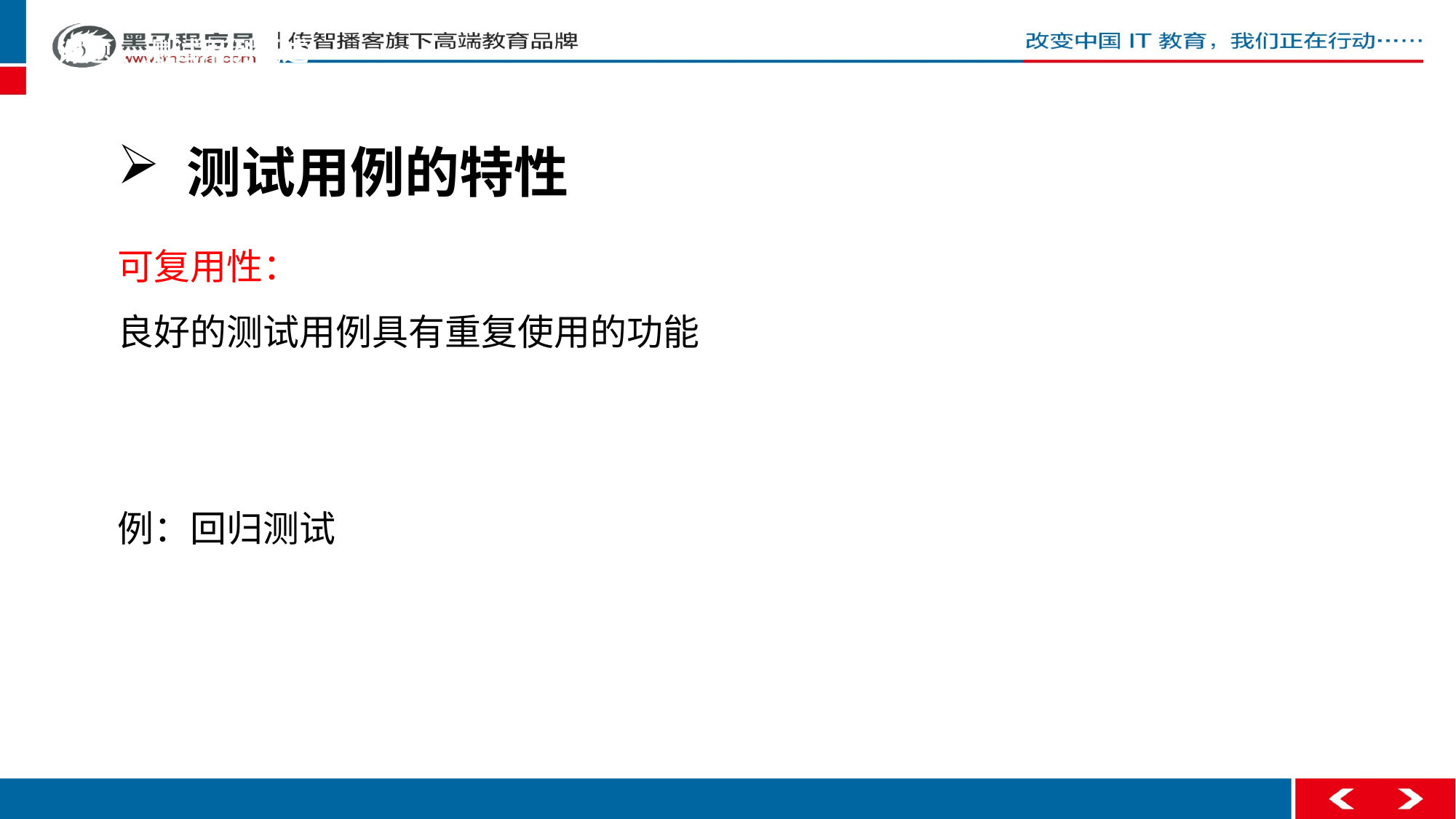

课题 、测试用例概述
 测试用例的特性
可复用性：
良好的测试用例具有重复使用的功能

例：回归测试